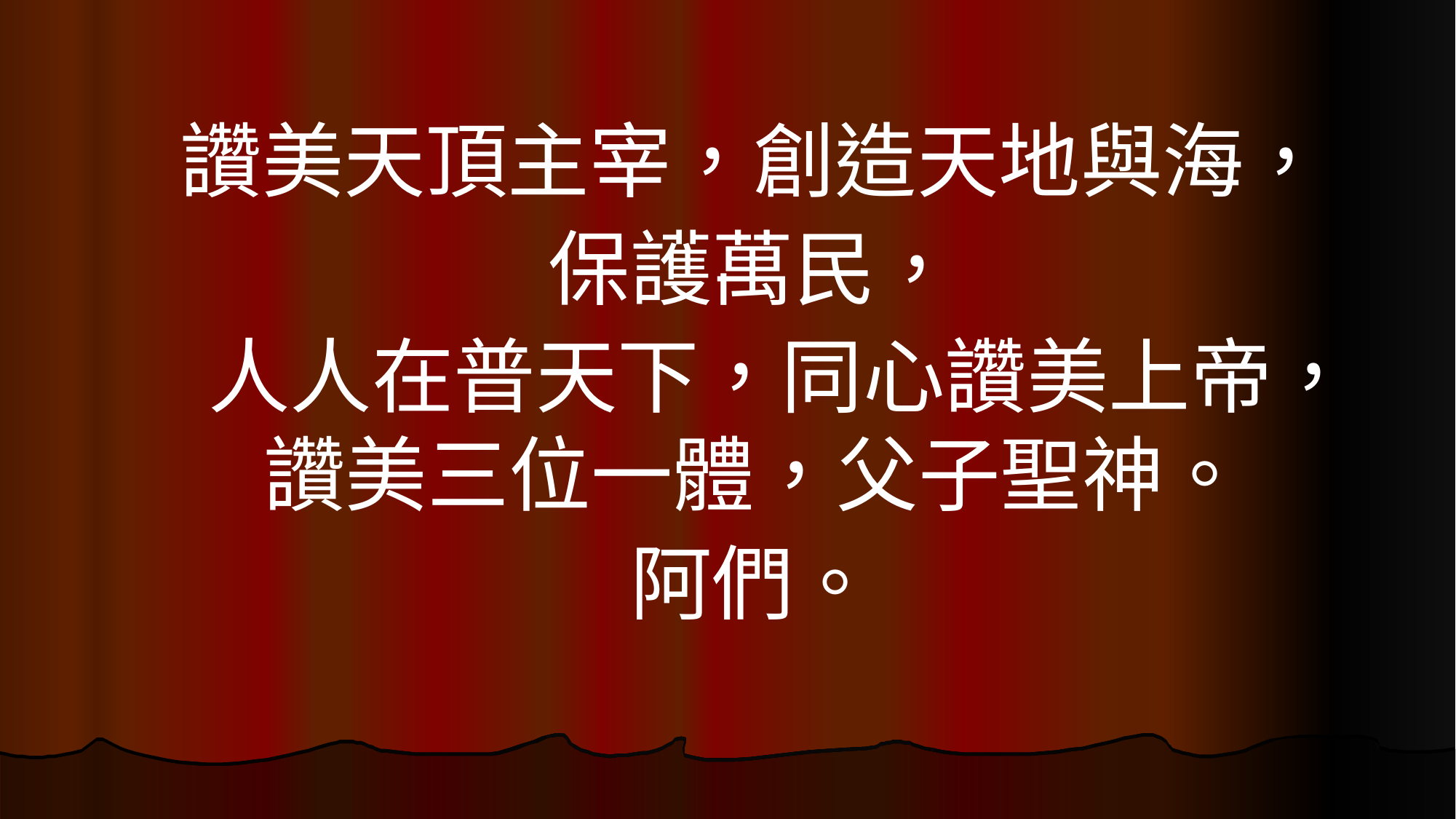

讚美天頂主宰，創造天地與海，
保護萬民，
  人人在普天下，同心讚美上帝，讚美三位一體，父子聖神。
阿們。